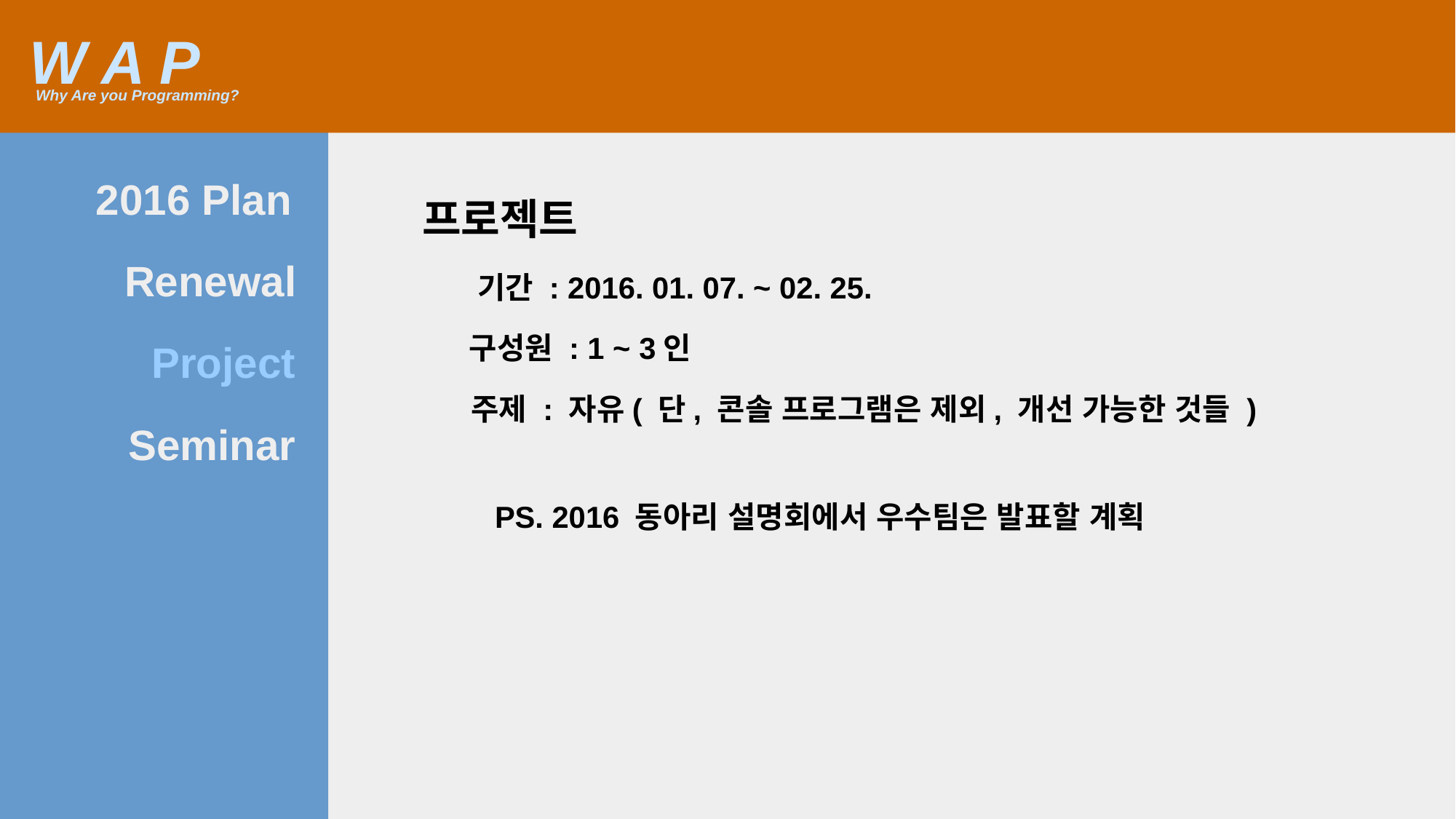

W A P
Why Are you Programming?
2016 Plan
프로젝트
Renewal
기간 : 2016. 01. 07. ~ 02. 25.
구성원 : 1 ~ 3인
Project
주제 : 자유( 단, 콘솔 프로그램은 제외, 개선 가능한 것들 )
Seminar
PS. 2016 동아리 설명회에서 우수팀은 발표할 계획